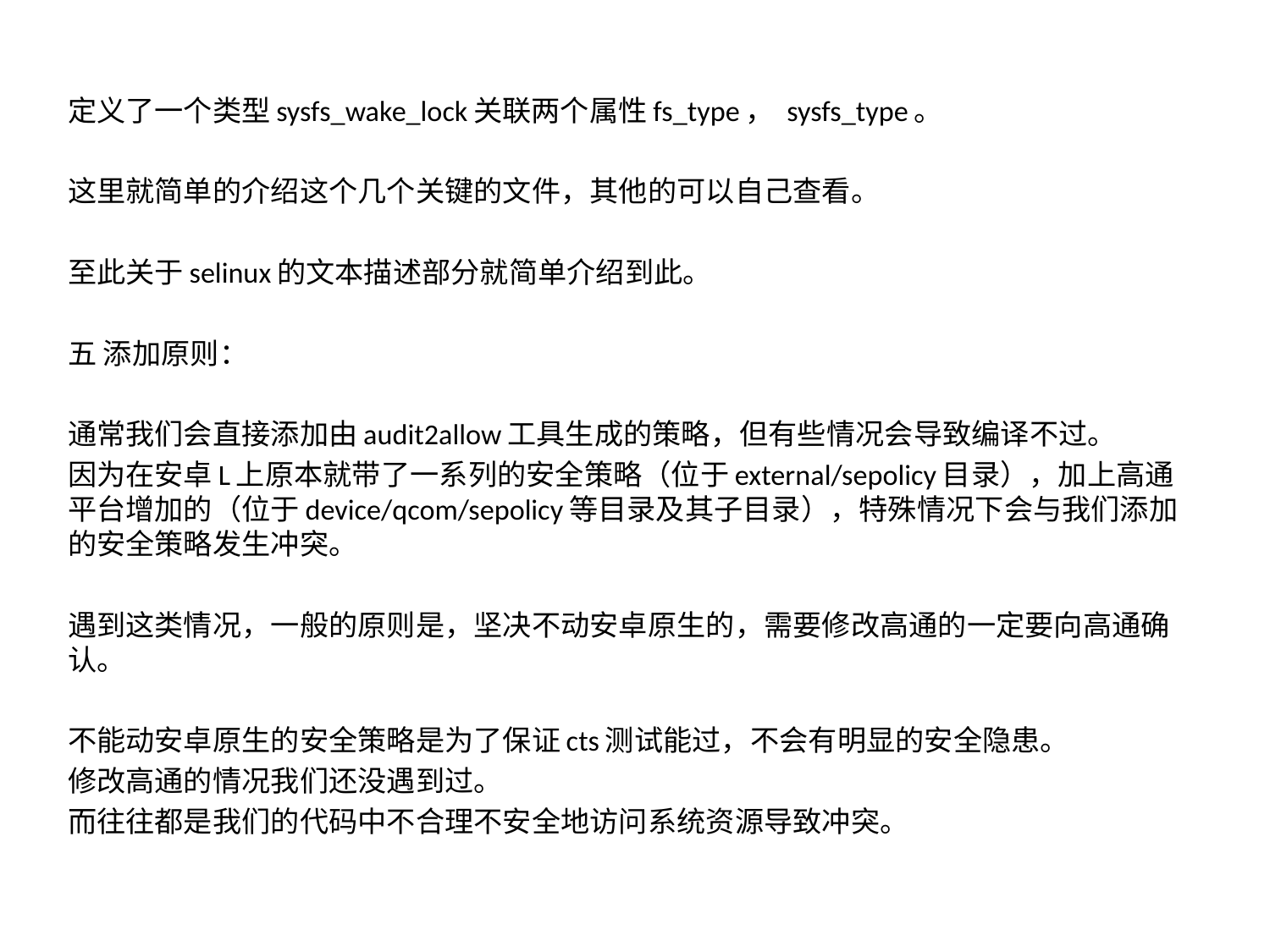

定义了一个类型sysfs_wake_lock关联两个属性fs_type， sysfs_type。

这里就简单的介绍这个几个关键的文件，其他的可以自己查看。

至此关于selinux的文本描述部分就简单介绍到此。

五 添加原则：

通常我们会直接添加由audit2allow工具生成的策略，但有些情况会导致编译不过。
因为在安卓L上原本就带了一系列的安全策略（位于external/sepolicy目录），加上高通平台增加的（位于device/qcom/sepolicy等目录及其子目录），特殊情况下会与我们添加的安全策略发生冲突。

遇到这类情况，一般的原则是，坚决不动安卓原生的，需要修改高通的一定要向高通确认。

不能动安卓原生的安全策略是为了保证cts测试能过，不会有明显的安全隐患。
修改高通的情况我们还没遇到过。
而往往都是我们的代码中不合理不安全地访问系统资源导致冲突。